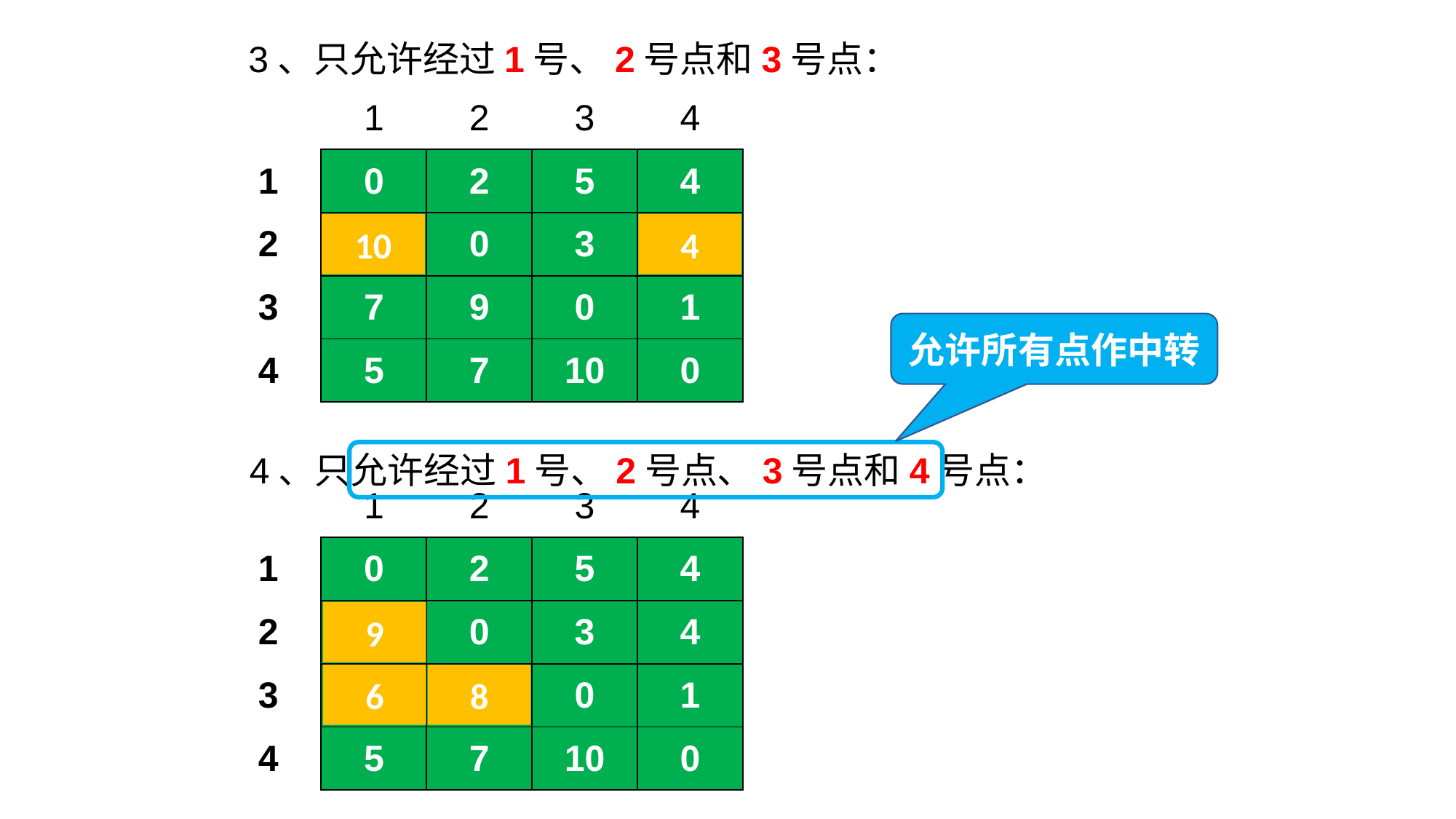

3、只允许经过1号、2号点和3号点：
|  | 1 | 2 | 3 | 4 |
| --- | --- | --- | --- | --- |
| 1 | 0 | 2 | 5 | 4 |
| 2 | ∞ | 0 | 3 | ∞ |
| 3 | 7 | 9 | 0 | 1 |
| 4 | 5 | 7 | 10 | 0 |
10
4
允许所有点作中转
4、只允许经过1号、2号点、3号点和4号点：

|  | 1 | 2 | 3 | 4 |
| --- | --- | --- | --- | --- |
| 1 | 0 | 2 | 5 | 4 |
| 2 | 10 | 0 | 3 | 4 |
| 3 | 7 | 9 | 0 | 1 |
| 4 | 5 | 7 | 10 | 0 |
9
6
8